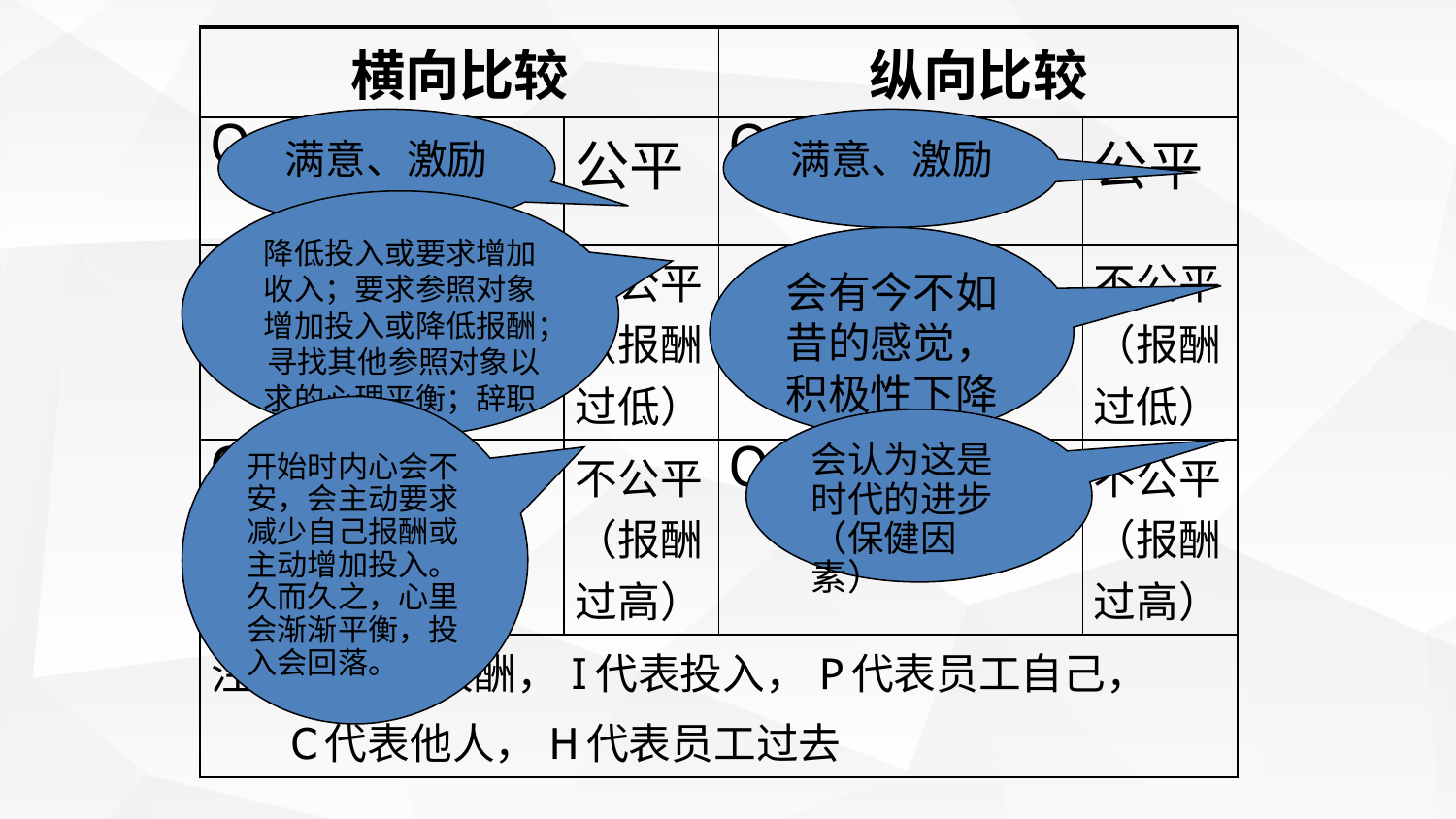

| 横向比较 |  | 纵向比较 |  |
| --- | --- | --- | --- |
| OP/IP= OC/IC | 公平 | OP/IP= OH/IH | 公平 |
| OP/IP＜ OC/IC | 不公平（报酬过低） | OP/IP＜ OH/IH | 不公平（报酬过低） |
| OP/IP> OC/IC | 不公平（报酬过高） | OP/IP> OH/IH | 不公平（报酬过高） |
| 注：O代表报酬，I代表投入，P代表员工自己， C代表他人，H代表员工过去 |  |  |  |
满意、激励
满意、激励
降低投入或要求增加收入；要求参照对象增加投入或降低报酬； 寻找其他参照对象以求的心理平衡；辞职
会有今不如昔的感觉，积极性下降
开始时内心会不安，会主动要求减少自己报酬或主动增加投入。久而久之，心里会渐渐平衡，投入会回落。
会认为这是时代的进步（保健因素）